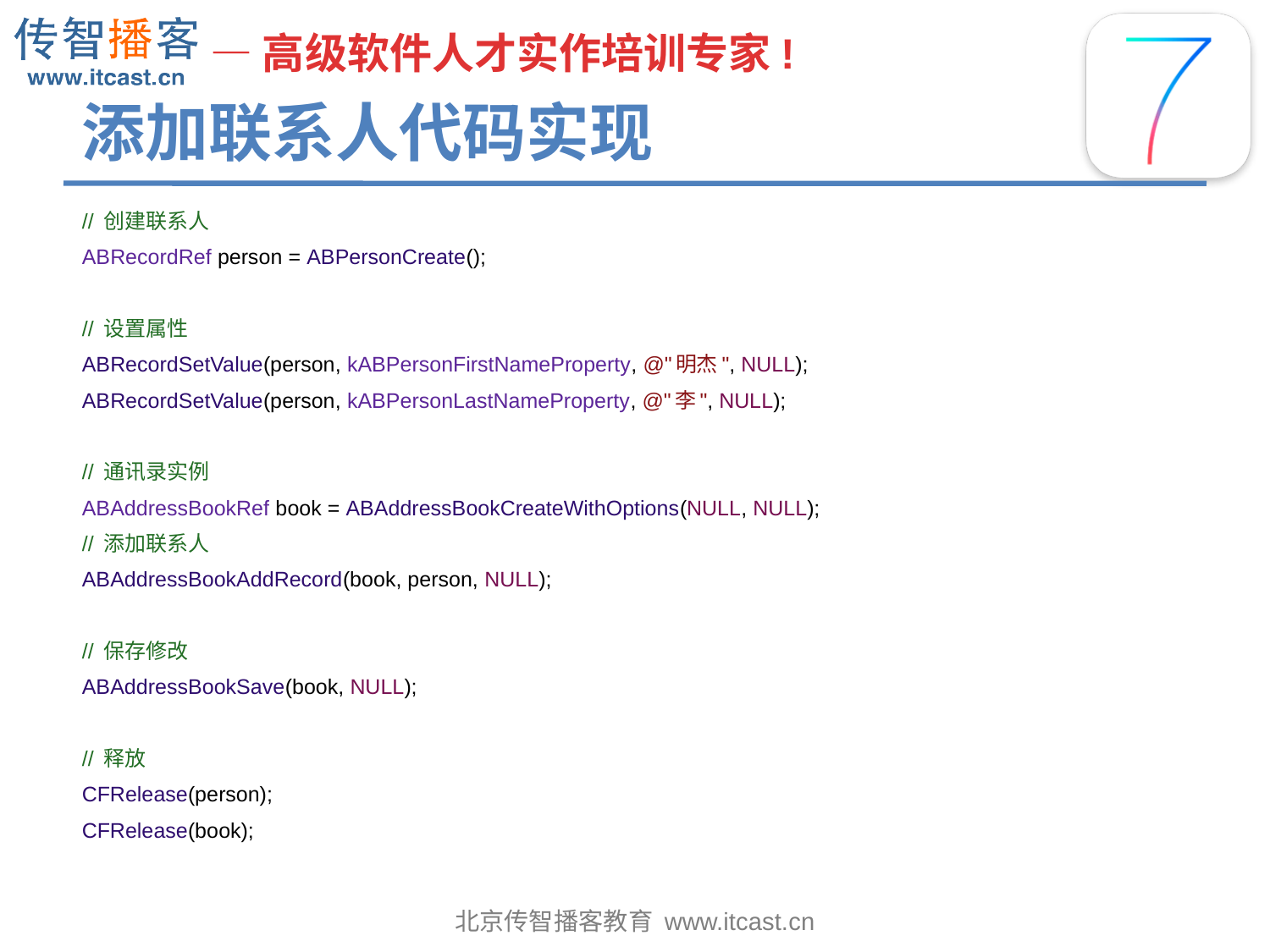

# 添加联系人代码实现
// 创建联系人
ABRecordRef person = ABPersonCreate();

// 设置属性
ABRecordSetValue(person, kABPersonFirstNameProperty, @"明杰", NULL);
ABRecordSetValue(person, kABPersonLastNameProperty, @"李", NULL);

// 通讯录实例
ABAddressBookRef book = ABAddressBookCreateWithOptions(NULL, NULL);
// 添加联系人
ABAddressBookAddRecord(book, person, NULL);

// 保存修改
ABAddressBookSave(book, NULL);

// 释放
CFRelease(person);
CFRelease(book);